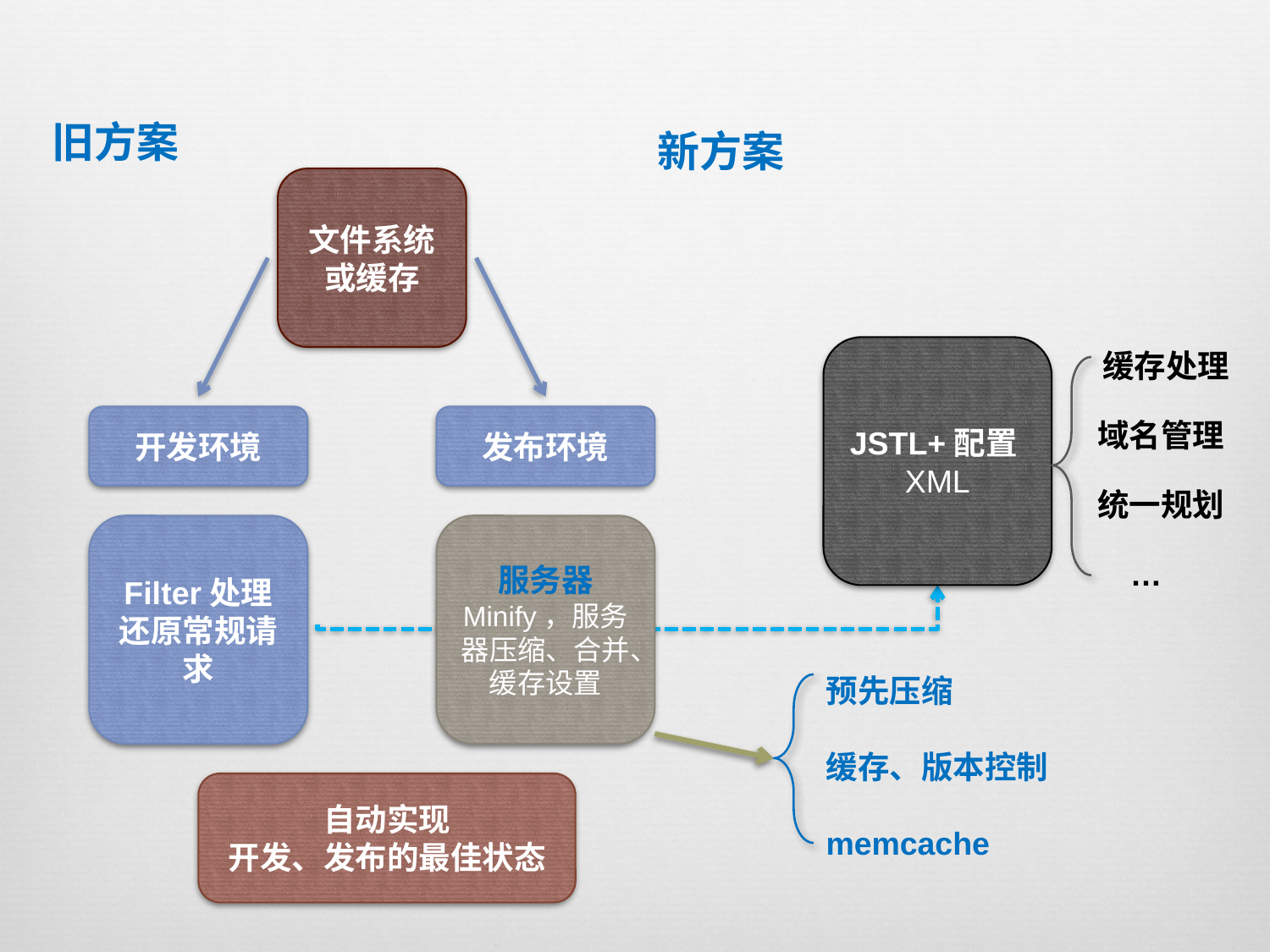

旧方案
新方案
文件系统
或缓存
JSTL+配置XML
缓存处理

开发环境
发布环境
域名管理
统一规划
Filter处理
还原常规请求
服务器
Minify，服务器压缩、合并、
缓存设置
…
预先压缩

缓存、版本控制

memcache

自动实现
开发、发布的最佳状态